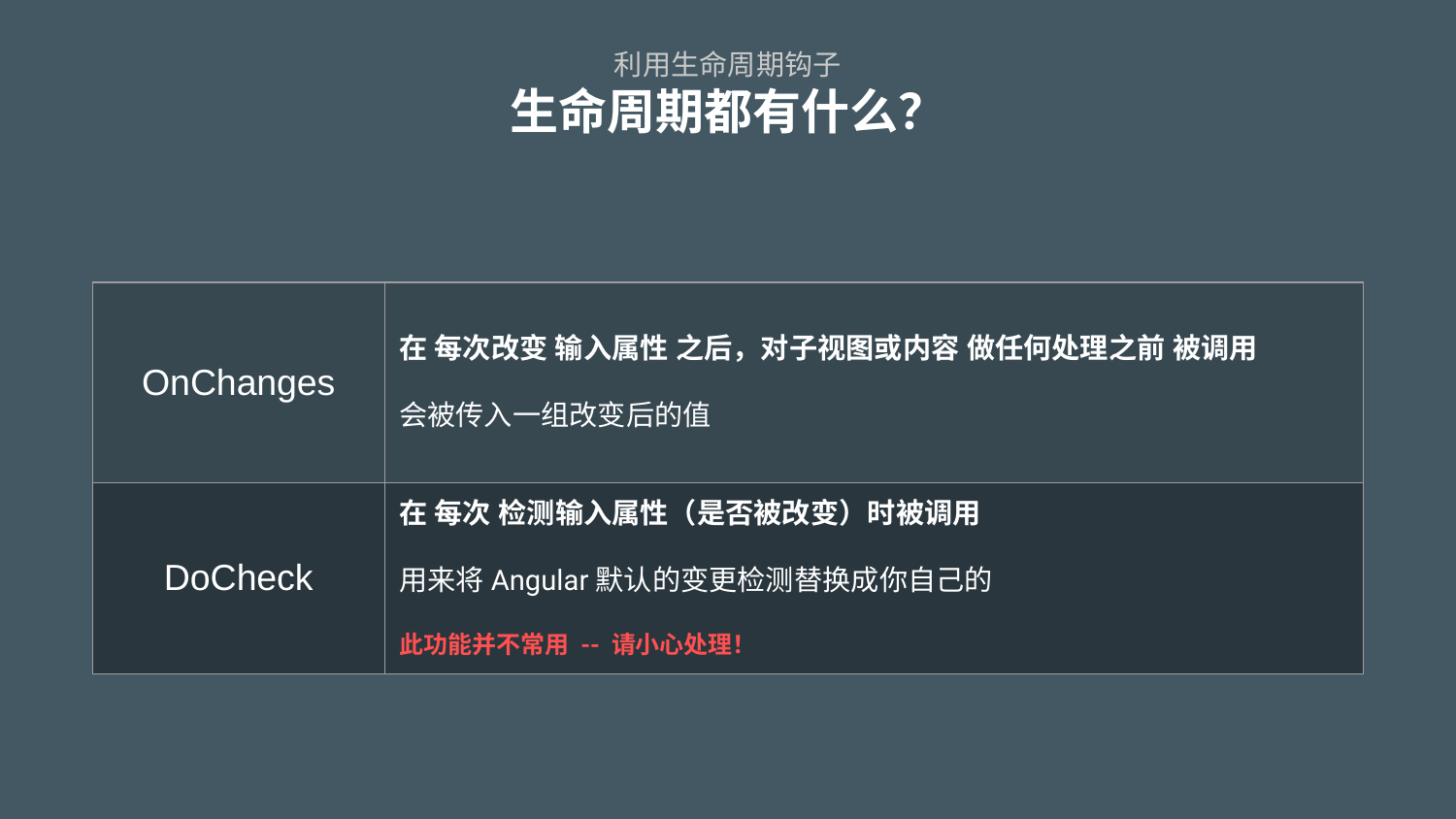

# 利用生命周期钩子 生命周期都有什么？
| OnChanges | 在 每次改变 输入属性 之后，对子视图或内容 做任何处理之前 被调用 会被传入一组改变后的值 |
| --- | --- |
| DoCheck | 在 每次 检测输入属性（是否被改变）时被调用 用来将Angular默认的变更检测替换成你自己的 此功能并不常用 -- 请小心处理！ |